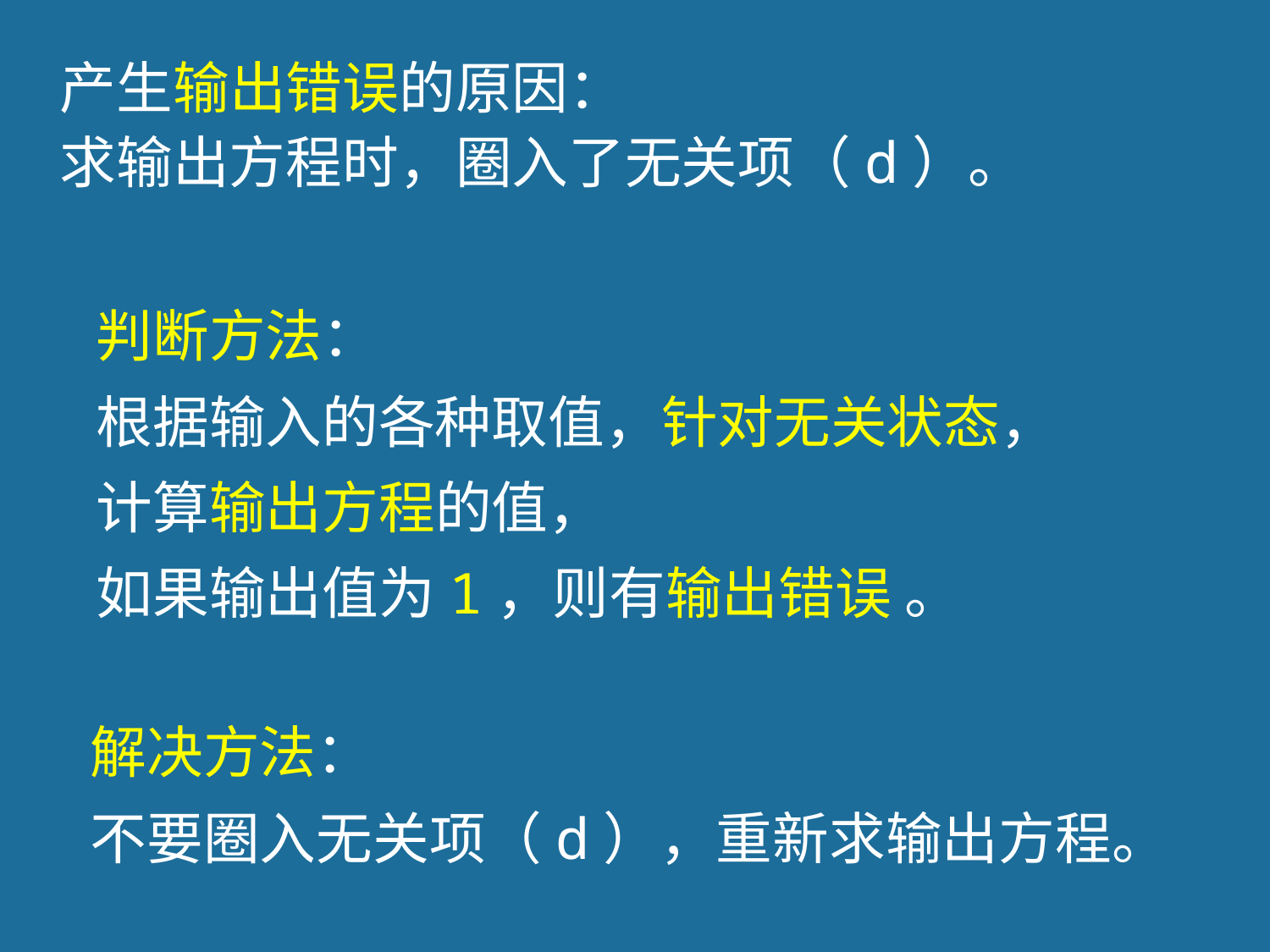

产生输出错误的原因：
求输出方程时，圈入了无关项（d）。
判断方法：
根据输入的各种取值，针对无关状态，
计算输出方程的值，
如果输出值为1，则有输出错误 。
解决方法：
不要圈入无关项（d），重新求输出方程。
225